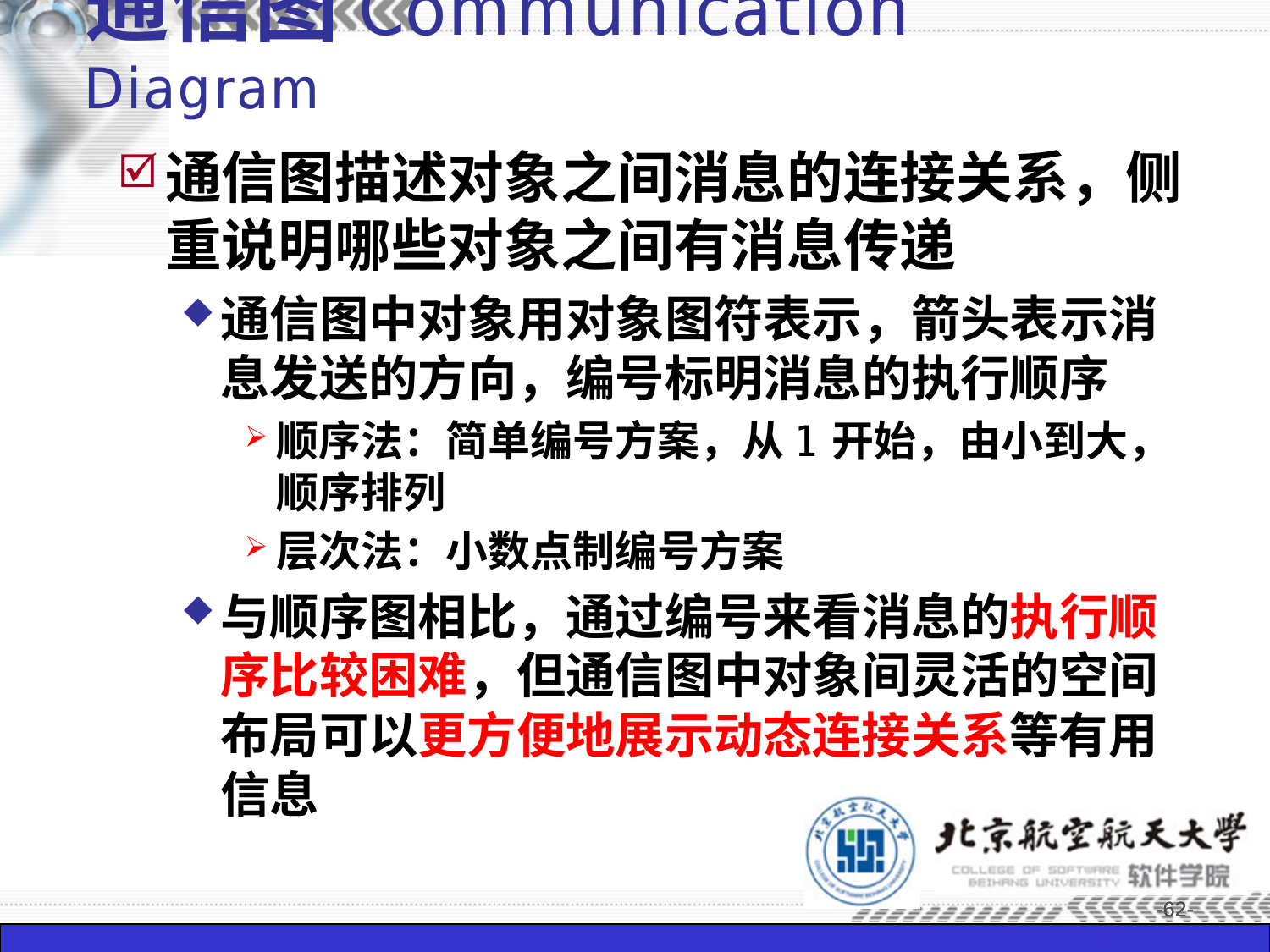

通信图Communication Diagram
通信图描述对象之间消息的连接关系，侧重说明哪些对象之间有消息传递
通信图中对象用对象图符表示，箭头表示消息发送的方向，编号标明消息的执行顺序
顺序法：简单编号方案，从1开始，由小到大，顺序排列
层次法：小数点制编号方案
与顺序图相比，通过编号来看消息的执行顺序比较困难，但通信图中对象间灵活的空间布局可以更方便地展示动态连接关系等有用信息
-62-
-62-